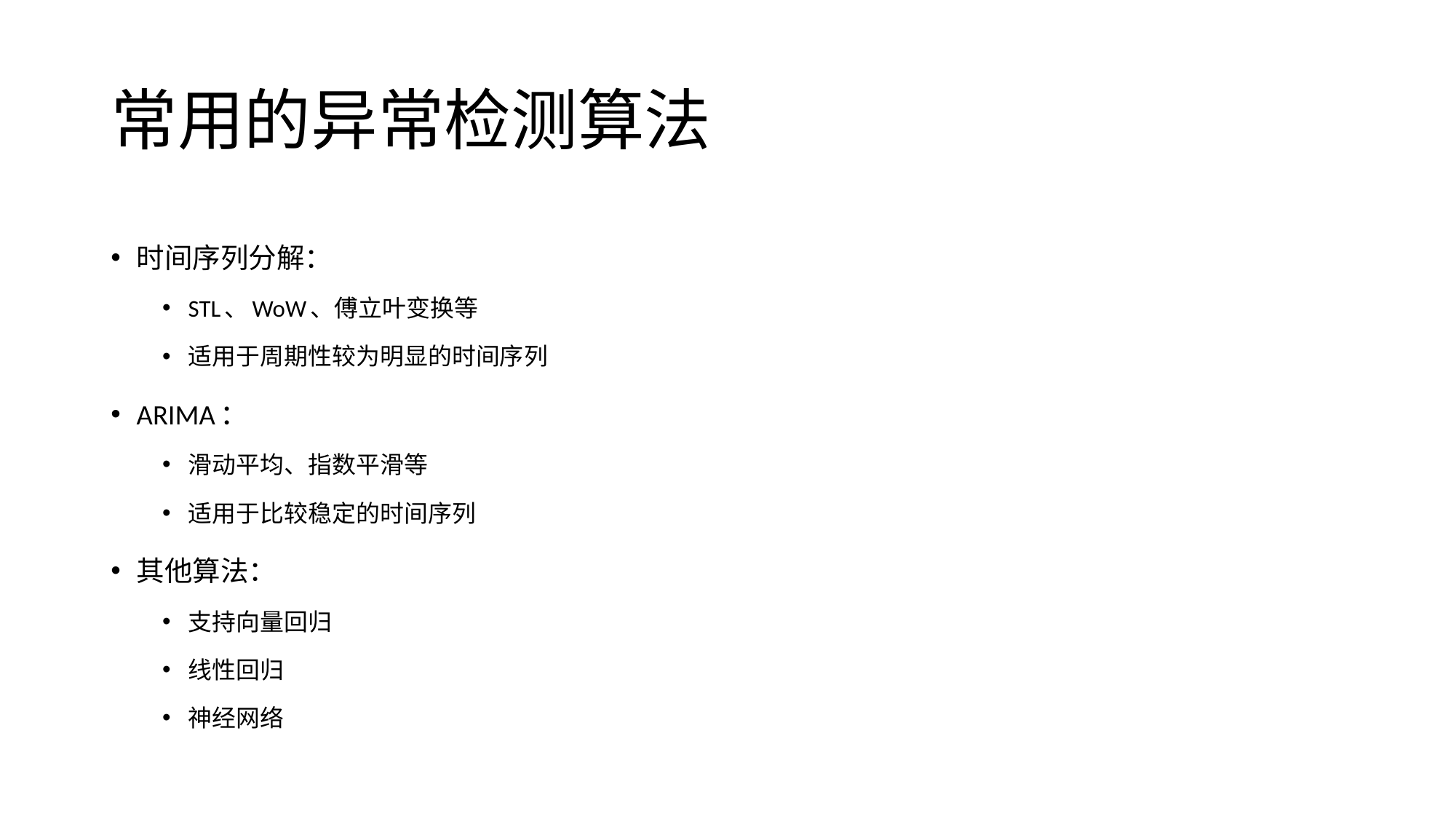

# 常用的异常检测算法
时间序列分解：
STL、WoW、傅立叶变换等
适用于周期性较为明显的时间序列
ARIMA：
滑动平均、指数平滑等
适用于比较稳定的时间序列
其他算法：
支持向量回归
线性回归
神经网络